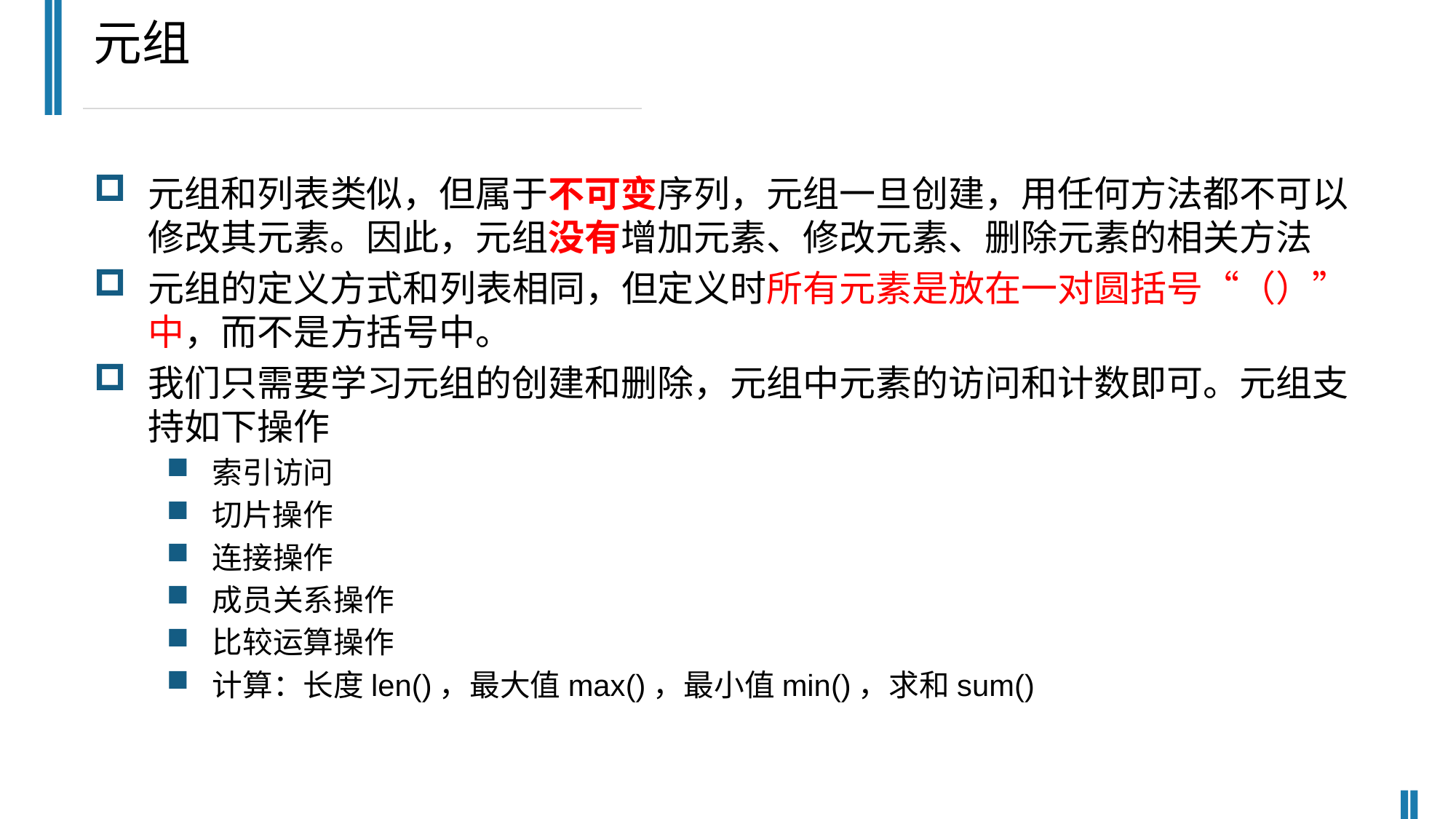

元组

元组和列表类似，但属于不可变序列，元组一旦创建，用任何方法都不可以修改其元素。因此，元组没有增加元素、修改元素、删除元素的相关方法
元组的定义方式和列表相同，但定义时所有元素是放在一对圆括号“（）”中，而不是方括号中。
我们只需要学习元组的创建和删除，元组中元素的访问和计数即可。元组支持如下操作
索引访问
切片操作
连接操作
成员关系操作
比较运算操作
计算：长度len()，最大值max()，最小值min()，求和sum()